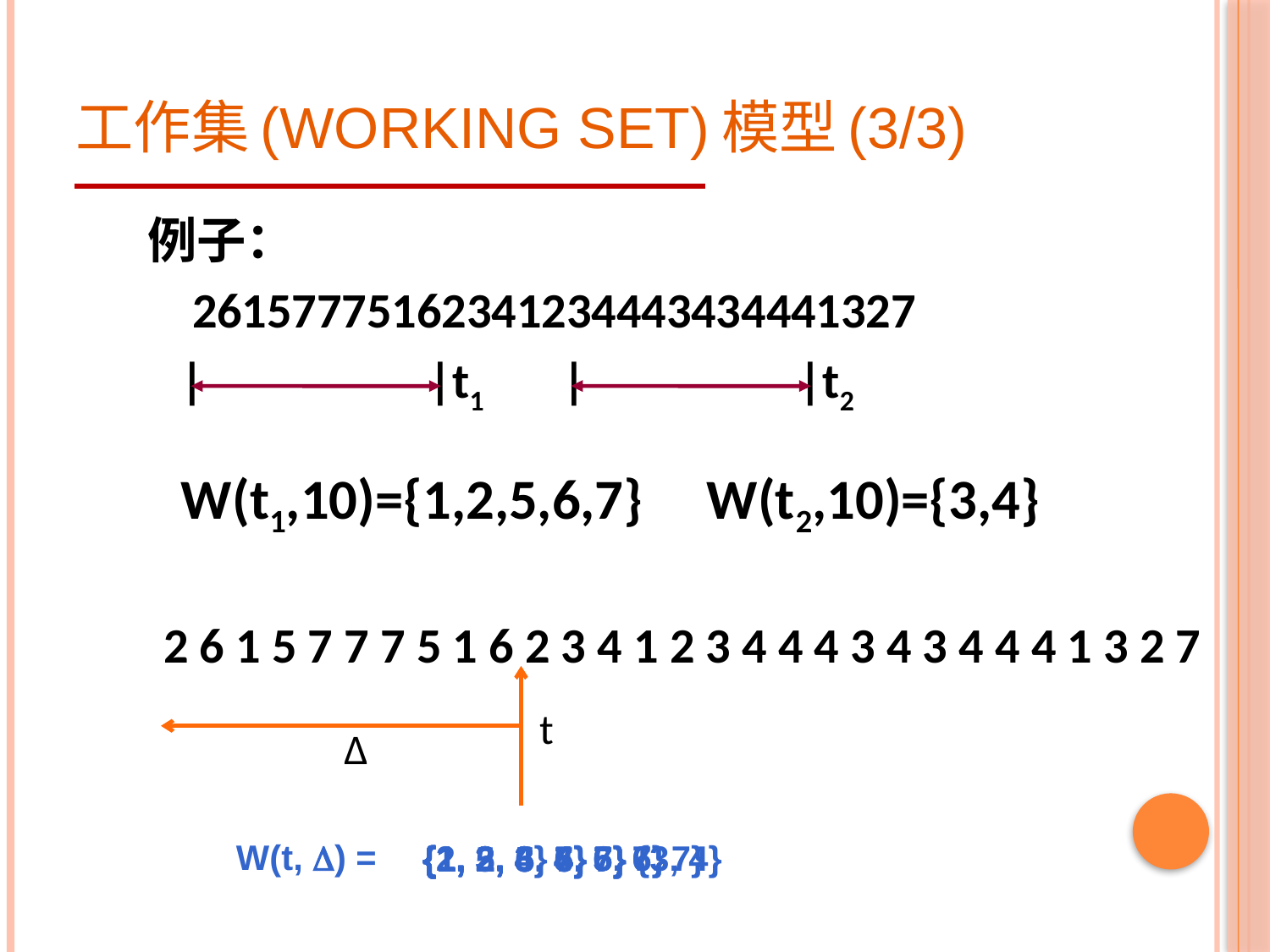

# 工作集(Working Set)模型(3/3)
例子：
    26157775162341234443434441327
   |                    |t1       |                   |t2

   W(t1,10)={1,2,5,6,7}     W(t2,10)={3,4}

2 6 1 5 7 7 7 5 1 6 2 3 4 1 2 3 4 4 4 3 4 3 4 4 4 1 3 2 7
t
∆
W(t, Δ) =
{2, 3, 4}
{3, 4}
{1, 2, 3, 4, 5, 6}
{1, 2, 3, 4}
{1, 2, 3, 5, 6, 7}
{1, 2, 3, 4, 5, 6, 7}
{1, 2, 3, 4, 6}
{1, 2, 5, 6, 7}
{1, 5, 6, 7}
{1, 2, 5, 6, 7}